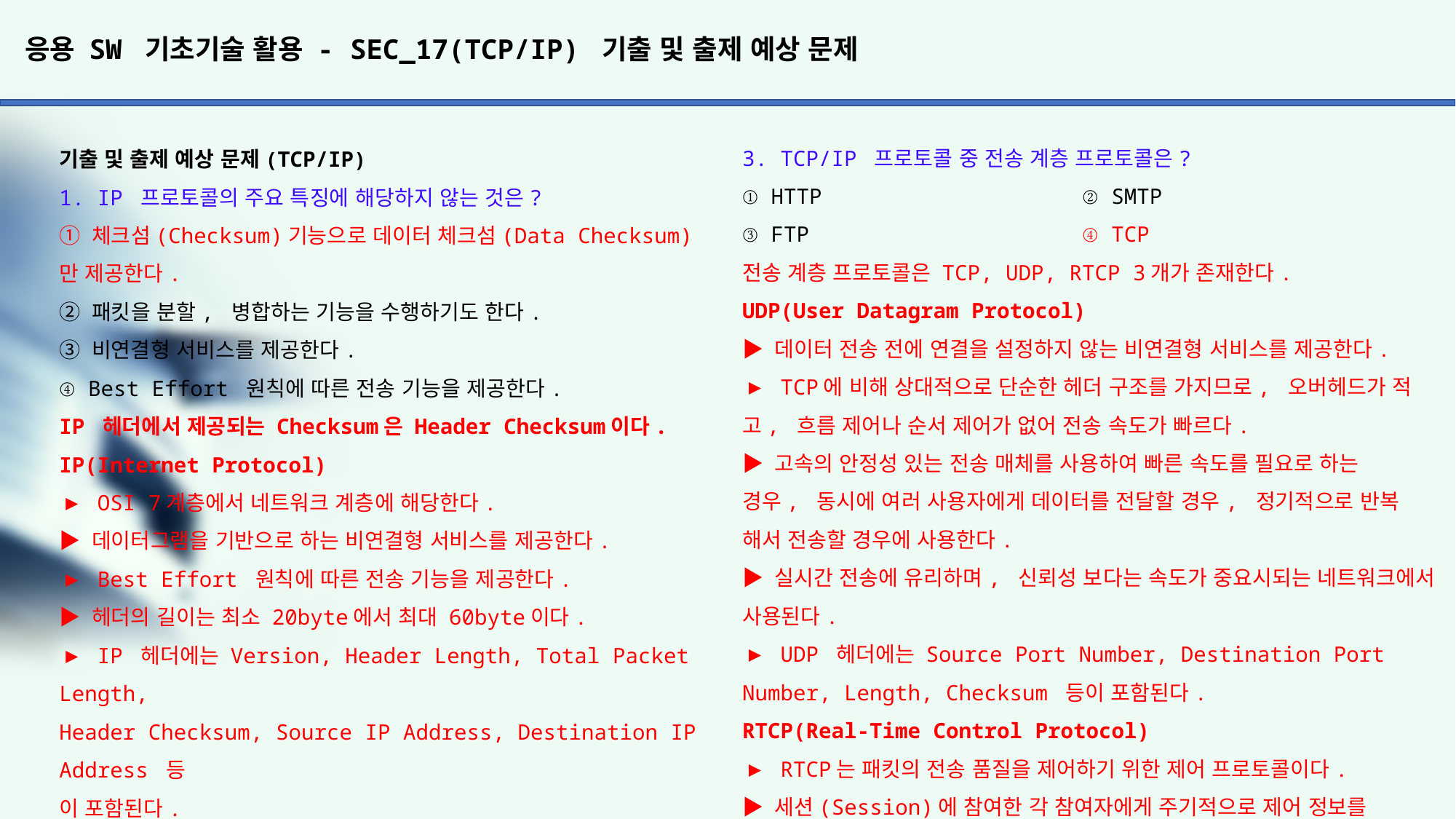

# 응용 SW 기초기술 활용 - SEC_17(TCP/IP) 기출 및 출제 예상 문제
3. TCP/IP 프로토콜 중 전송 계층 프로토콜은?
① HTTP			 ② SMTP
③ FTP			 ④ TCP
전송 계층 프로토콜은 TCP, UDP, RTCP 3개가 존재한다.
UDP(User Datagram Protocol)
▶ 데이터 전송 전에 연결을 설정하지 않는 비연결형 서비스를 제공한다.
▶ TCP에 비해 상대적으로 단순한 헤더 구조를 가지므로, 오버헤드가 적고, 흐름 제어나 순서 제어가 없어 전송 속도가 빠르다.
▶ 고속의 안정성 있는 전송 매체를 사용하여 빠른 속도를 필요로 하는
경우, 동시에 여러 사용자에게 데이터를 전달할 경우, 정기적으로 반복
해서 전송할 경우에 사용한다.
▶ 실시간 전송에 유리하며, 신뢰성 보다는 속도가 중요시되는 네트워크에서 사용된다.
▶ UDP 헤더에는 Source Port Number, Destination Port Number, Length, Checksum 등이 포함된다.
RTCP(Real-Time Control Protocol)
▶ RTCP는 패킷의 전송 품질을 제어하기 위한 제어 프로토콜이다.
▶ 세션(Session)에 참여한 각 참여자에게 주기적으로 제어 정보를 전송한다.
▶ 하위 프로토콜은 데이터 패킷과 제어 패킷의 다중화(Multiplexing)
를 제공한다.
▶ 데이터 전송을 모니터링하고 최소한의 제어와 인증 기능만을 제공한다.
▶ RTCP 패킷은 항상 32비트의 경계로 끝난다.
HTTP(Hyper Text Transfer Protocol)는 응용 계층에 속한 프로토콜이다.
▶ 월드 와이드 웹(WWW)에서 HTML 문서를 송수신 하기 위한 표준 프로토콜이다.
SMTP(Simple Mail Transfer Protocol)도 응용 계층에 속한 프로토콜이다.
▶ 전자 우편을 전송하는 프로토콜이다.
FTP(File Transfer Protocol)도 역시 응용 계층에 속한 프로토콜이다.
▶ 컴퓨터와 컴퓨터 또는 컴퓨터와 인터넷 사이에서 파일을 주고 받을 수 있도록 지원하는 원격 파일 전송 프로토콜이다.
4. TCP/IP 기반 네트워크에서 동작하는 발행구독 기반의 메시징
프로토콜로, 최근 IoT 환경에서 자주 사용되고 있는 프로토콜은?
① MLFQ 		② MQTT
③ Zigbee		④ MTSP
MQTT(Message Queuing Telemetry Transport)
발행-구독 기반의 메시징 프로토콜로 주로 IoT 환경에서 사용된다.
MLFQ(Multi Level Feedback Queue) : 멀티 레벨 피드백 큐는 스케쥴러
가 해결하려고 하는 기본적인 문제는 두 가지이다. 첫째, 짧은 작업을
먼저 실행시켜 반환시간을 최적화하고자 한다. 둘째, MLFQ는 대화형
사용자(즉, 컴퓨터 사용자)에게 응답이 빠른 시스템이라는 느낌을 주고 싶기 때문에 응답 시간을 최적화 한다.
Zigbee(지그비) : IEEE 802.15.4-2003을 기반으로 한 작고, 저전력의 디지털 라디오를 사용하는 하이 레벨 통신 프로토콜이다.
IEEE 802.15.4-2003는 단거리 라디오 주파수를 사용하는 램프, 전자 계량기, 소자용 전자 제품과 같은 근거리 개인 무선 통신망의 기준이다.
MTSP(M-Trust Based Security Protocol) : 네트워크에서 안전하고 기밀한 데이터 전송을 위해서 새로운 MTSP가 설계되었다. 시뮬레이션 결과는 기존 프로토콜에 비해 향상된 보안 및 보안 데이터 전송을 입증했다.
기출 및 출제 예상 문제(TCP/IP)
1. IP 프로토콜의 주요 특징에 해당하지 않는 것은?
① 체크섬(Checksum)기능으로 데이터 체크섬(Data Checksum)만 제공한다.
② 패킷을 분할, 병합하는 기능을 수행하기도 한다.
③ 비연결형 서비스를 제공한다.
④ Best Effort 원칙에 따른 전송 기능을 제공한다.
IP 헤더에서 제공되는 Checksum은 Header Checksum이다.
IP(Internet Protocol)
▶ OSI 7계층에서 네트워크 계층에 해당한다.
▶ 데이터그램을 기반으로 하는 비연결형 서비스를 제공한다.
▶ Best Effort 원칙에 따른 전송 기능을 제공한다.
▶ 헤더의 길이는 최소 20byte에서 최대 60byte이다.
▶ IP 헤더에는 Version, Header Length, Total Packet Length,
Header Checksum, Source IP Address, Destination IP Address 등
이 포함된다.
Best Effort 원칙 : 최선의 노력은 하지만 전송 결과는 보장하지
않는 의미로 사용되는 비 신뢰성 전송을 의미한다.
2. TCP 프로토콜에 대한 설명으로 거리가 먼 것은?
① 신뢰성이 있는 연결 지향형 전달 서비스이다.
② 기본 헤더 크기는 100byte이고 160byte까지 확장 가능하다.
③ 스트림 전송 기능을 제공한다.
④ 순서 제어, 오류 제어, 흐름 제어 기능을 제공한다.
TCP 프로토콜의 헤더는 기본적으로 20 ~ 60byte이지만 선택적으로
40byte를 더 추가해서 최대 100byte까지 확장이 가능하다.
TCP(Transmission Control Protocol)
▶ 양방향 연결(Full Duplex Connection)형 서비스를 제공한다.
▶ 가상회선 연결(Virtual Circuit Connection)형태의 서비스를
제공한다.
▶ 스트림 위주의 전달(패킷 단위)을 한다.
▶ 신뢰성 있는 경로를 확립하고 메시지 전송을 감독한다.
▶ 순서 제어, 오류 제어, 흐름 제어 기능을 한다.
▶ 패킷의 분실, 손상, 지연이나 순서가 틀린 것 등이 발생할 때
투명성이 보장되는 통신을 제공한다.
▶ TCP 프로토콜의 헤더는 기본적으로 20 ~ 60byte이지만 선택적 으로 40byte를 더 추가해서 최대 100byte까지 확장이 가능하다.
▶ OSI 7계층의 전송 계층에 해당한다.
▶ 신뢰성 있는 연결형 서비스를 제공한다.
▶ TCP 헤더에는 Source/Destination Port Number, Sequence Number, Acknowlegement Number, Checksum 등이 있다.